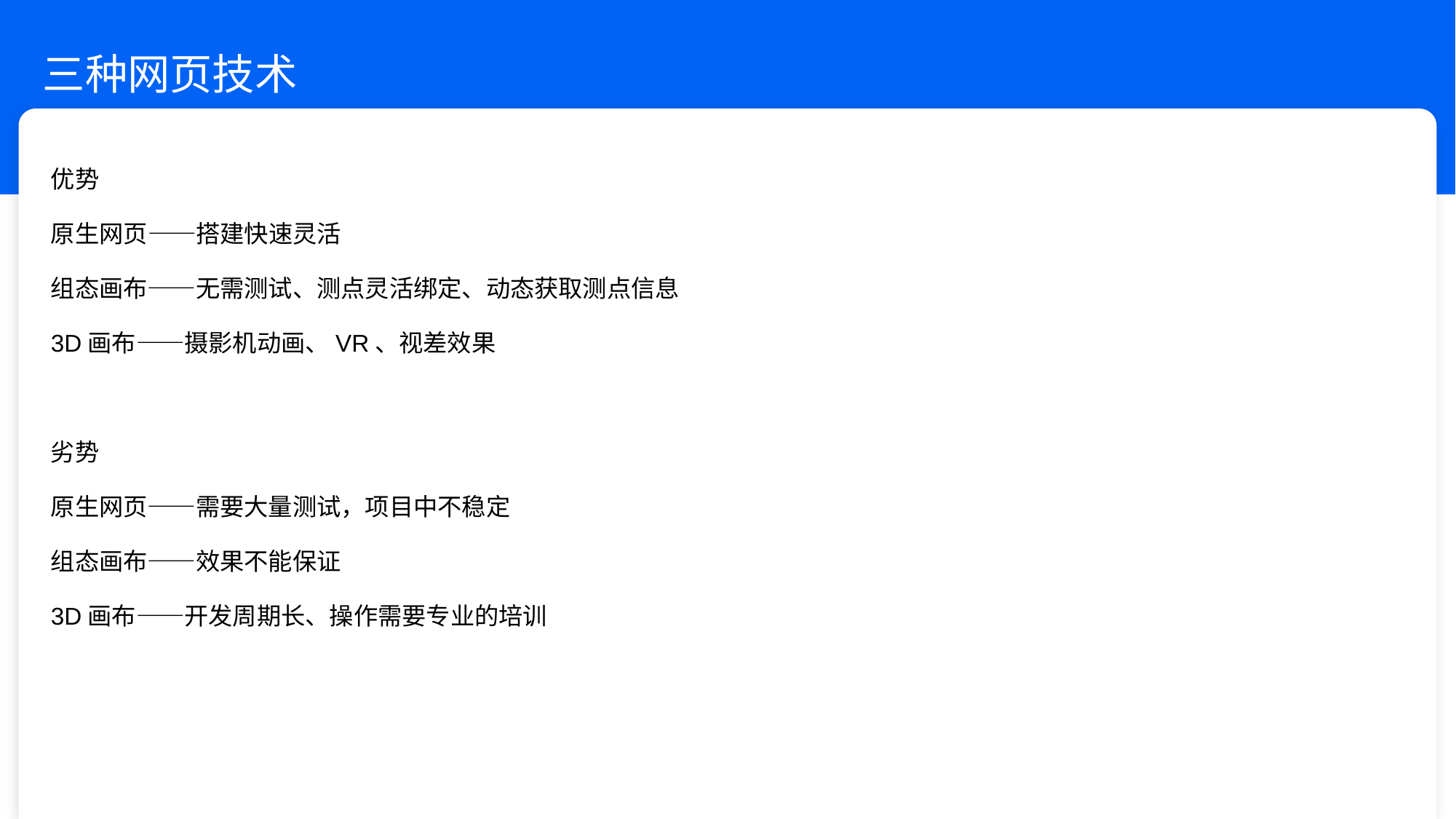

# 三种网页技术
优势
原生网页——搭建快速灵活
组态画布——无需测试、测点灵活绑定、动态获取测点信息
3D画布——摄影机动画、VR、视差效果

劣势
原生网页——需要大量测试，项目中不稳定
组态画布——效果不能保证
3D画布——开发周期长、操作需要专业的培训